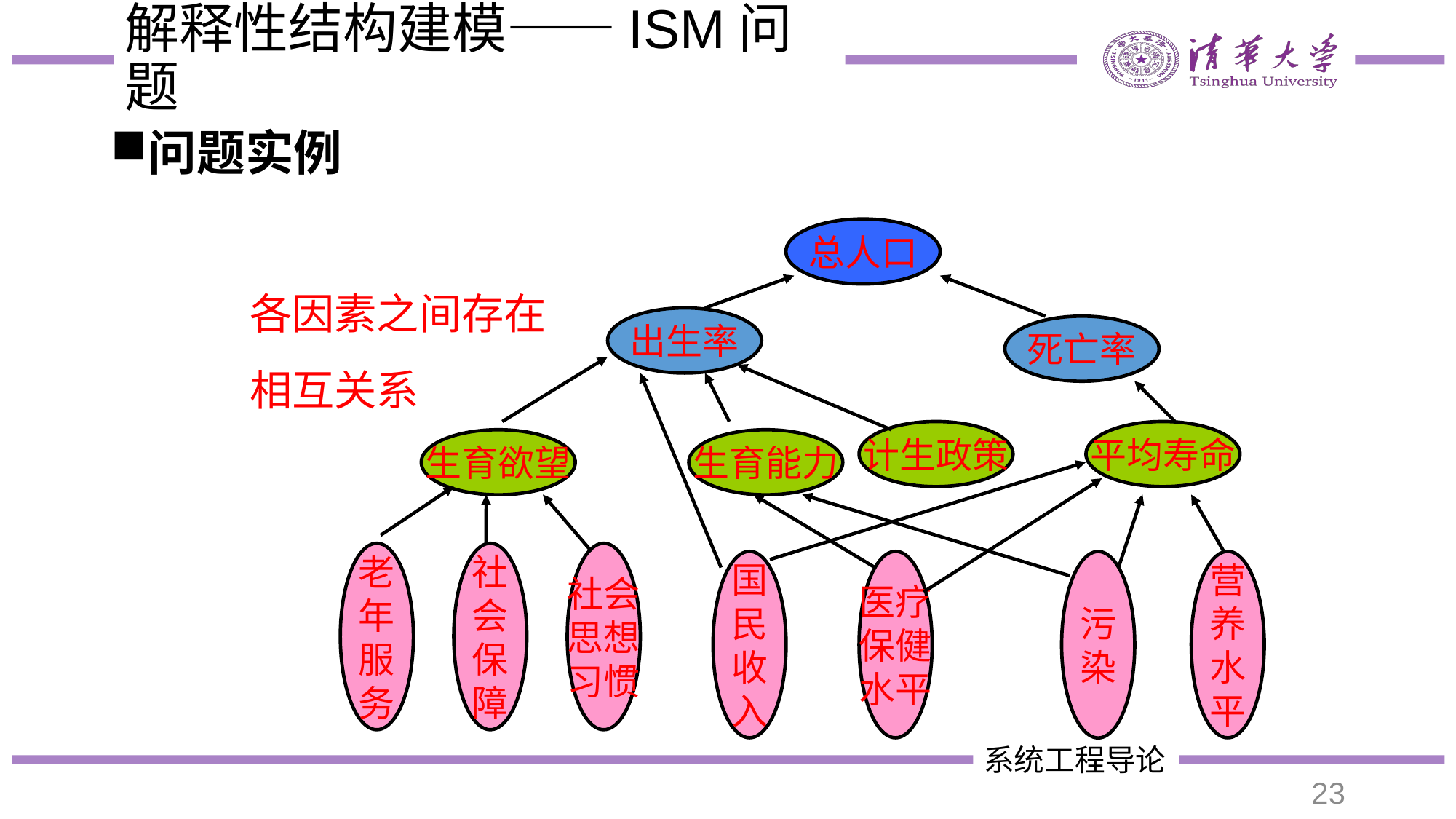

# 解释性结构建模——ISM问题
问题实例

总人口

出生率
死亡率

计生政策
平均寿命
生育欲望
生育能力

老
年
服
务
社
会
保
障
社会
思想
习惯
国
民
收
入
医疗
保健
水平
营
养
水
平
污
染
各因素之间存在相互关系
23